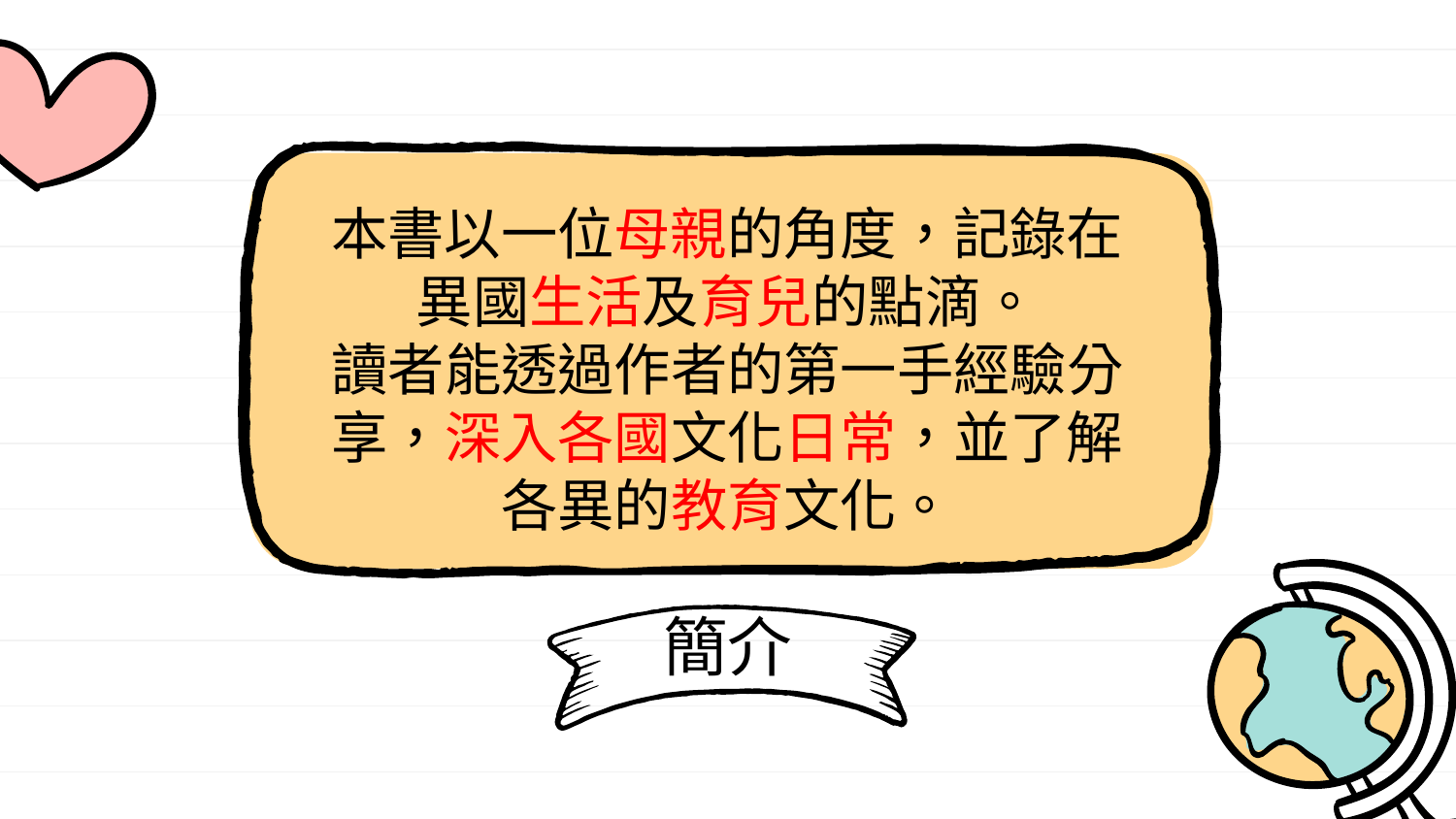

本書以一位母親的角度，記錄在異國生活及育兒的點滴。
讀者能透過作者的第一手經驗分享，深入各國文化日常，並了解各異的教育文化。

# 簡介